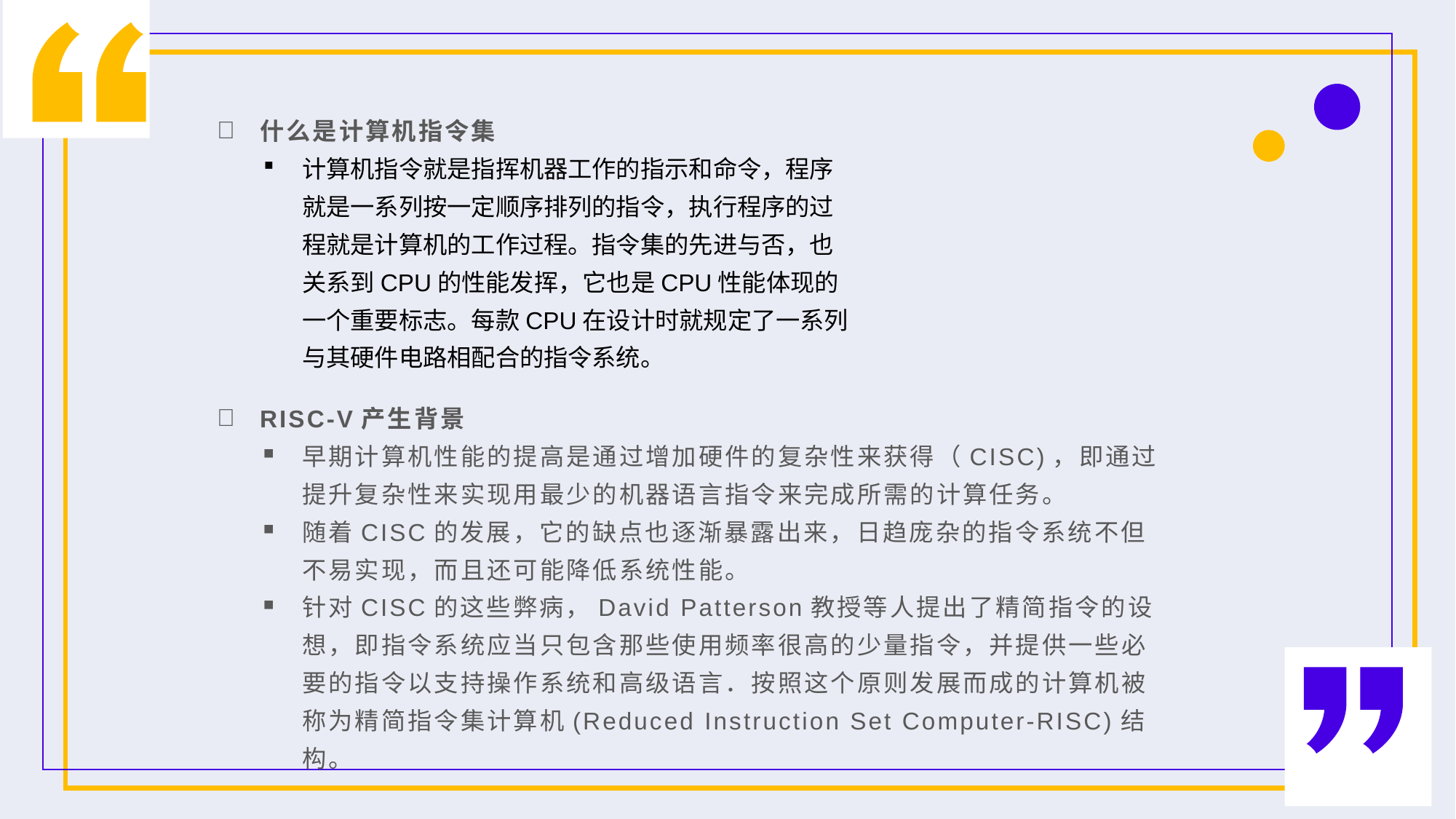

什么是计算机指令集
计算机指令就是指挥机器工作的指示和命令，程序就是一系列按一定顺序排列的指令，执行程序的过程就是计算机的工作过程。指令集的先进与否，也关系到CPU的性能发挥，它也是CPU性能体现的一个重要标志。每款CPU在设计时就规定了一系列与其硬件电路相配合的指令系统。

RISC-V产生背景
早期计算机性能的提高是通过增加硬件的复杂性来获得（CISC)，即通过提升复杂性来实现用最少的机器语言指令来完成所需的计算任务。
随着CISC的发展，它的缺点也逐渐暴露出来，日趋庞杂的指令系统不但不易实现，而且还可能降低系统性能。
针对CISC的这些弊病，David Patterson教授等人提出了精简指令的设想，即指令系统应当只包含那些使用频率很高的少量指令，并提供一些必要的指令以支持操作系统和高级语言．按照这个原则发展而成的计算机被称为精简指令集计算机(Reduced Instruction Set Computer-RISC)结构。